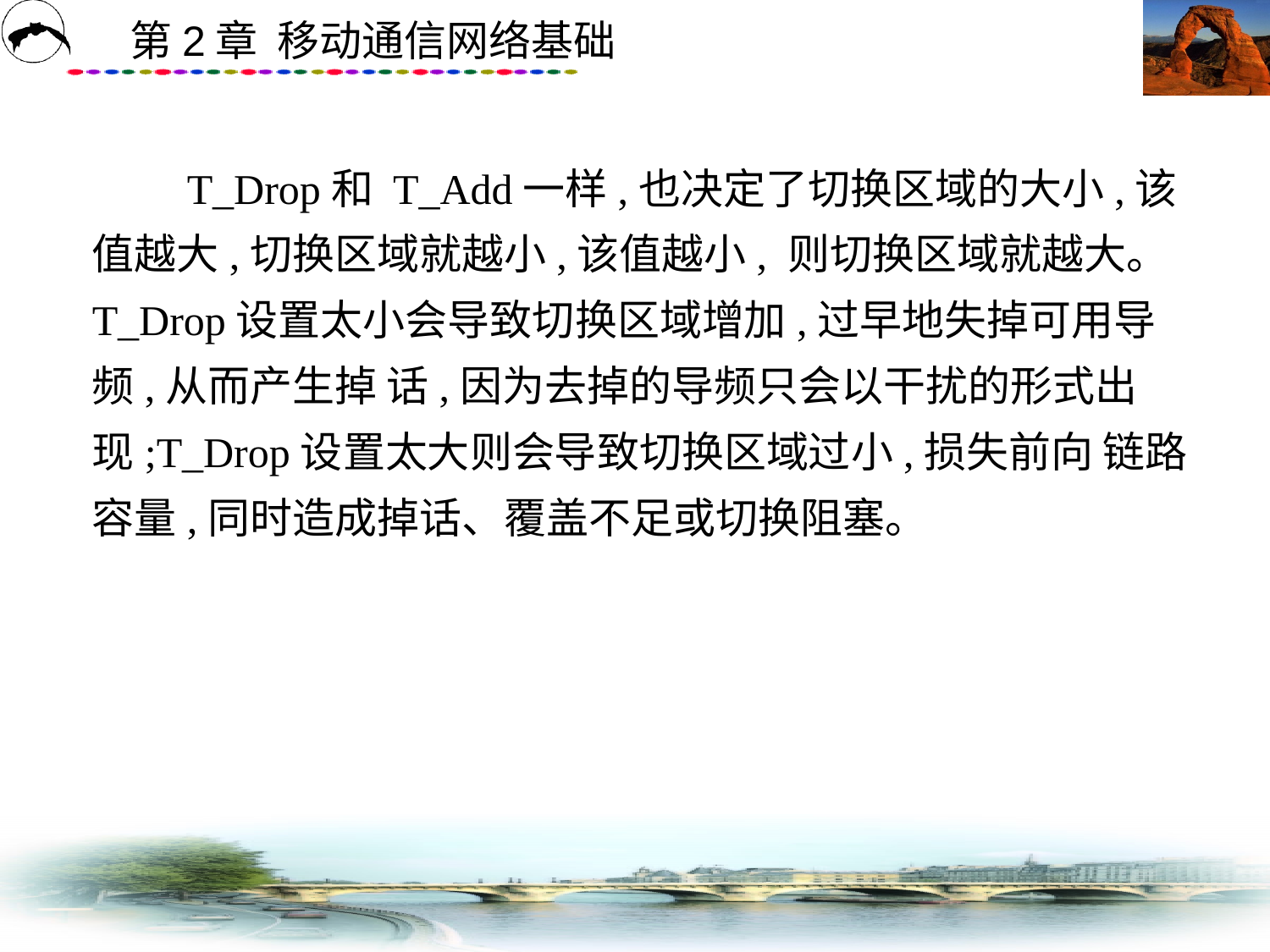

# T_Drop和 T_Add一样,也决定了切换区域的大小,该值越大,切换区域就越小,该值越小, 则切换区域就越大。T_Drop设置太小会导致切换区域增加,过早地失掉可用导频,从而产生掉 话,因为去掉的导频只会以干扰的形式出现;T_Drop设置太大则会导致切换区域过小,损失前向 链路容量,同时造成掉话、覆盖不足或切换阻塞。